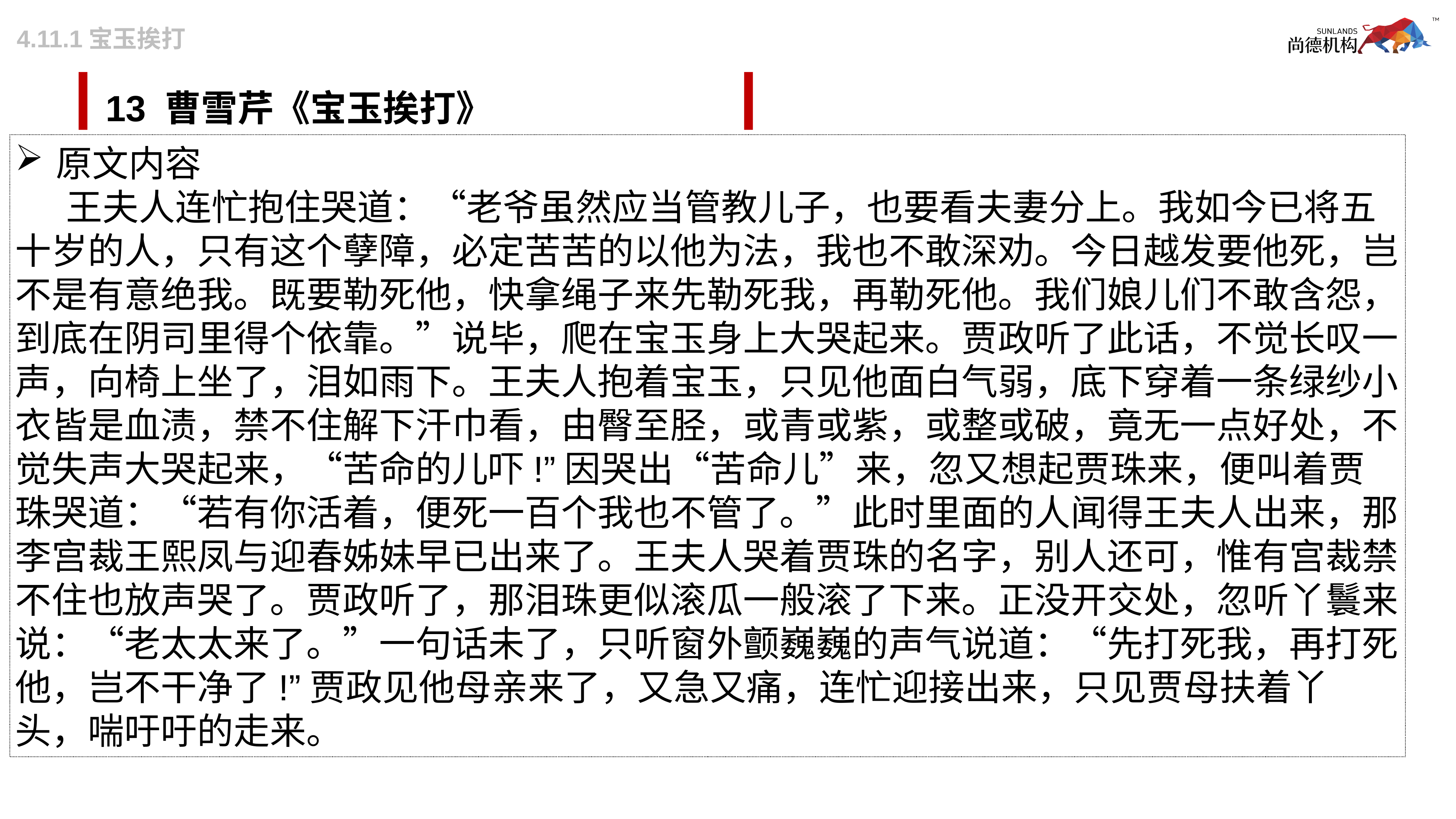

4.11.1宝玉挨打
# 13 曹雪芹《宝玉挨打》
原文内容
      王夫人连忙抱住哭道：“老爷虽然应当管教儿子，也要看夫妻分上。我如今已将五十岁的人，只有这个孽障，必定苦苦的以他为法，我也不敢深劝。今日越发要他死，岂不是有意绝我。既要勒死他，快拿绳子来先勒死我，再勒死他。我们娘儿们不敢含怨，到底在阴司里得个依靠。”说毕，爬在宝玉身上大哭起来。贾政听了此话，不觉长叹一声，向椅上坐了，泪如雨下。王夫人抱着宝玉，只见他面白气弱，底下穿着一条绿纱小衣皆是血渍，禁不住解下汗巾看，由臀至胫，或青或紫，或整或破，竟无一点好处，不觉失声大哭起来，“苦命的儿吓!”因哭出“苦命儿”来，忽又想起贾珠来，便叫着贾珠哭道：“若有你活着，便死一百个我也不管了。”此时里面的人闻得王夫人出来，那李宫裁王熙凤与迎春姊妹早已出来了。王夫人哭着贾珠的名字，别人还可，惟有宫裁禁不住也放声哭了。贾政听了，那泪珠更似滚瓜一般滚了下来。正没开交处，忽听丫鬟来说：“老太太来了。”一句话未了，只听窗外颤巍巍的声气说道：“先打死我，再打死他，岂不干净了!”贾政见他母亲来了，又急又痛，连忙迎接出来，只见贾母扶着丫头，喘吁吁的走来。